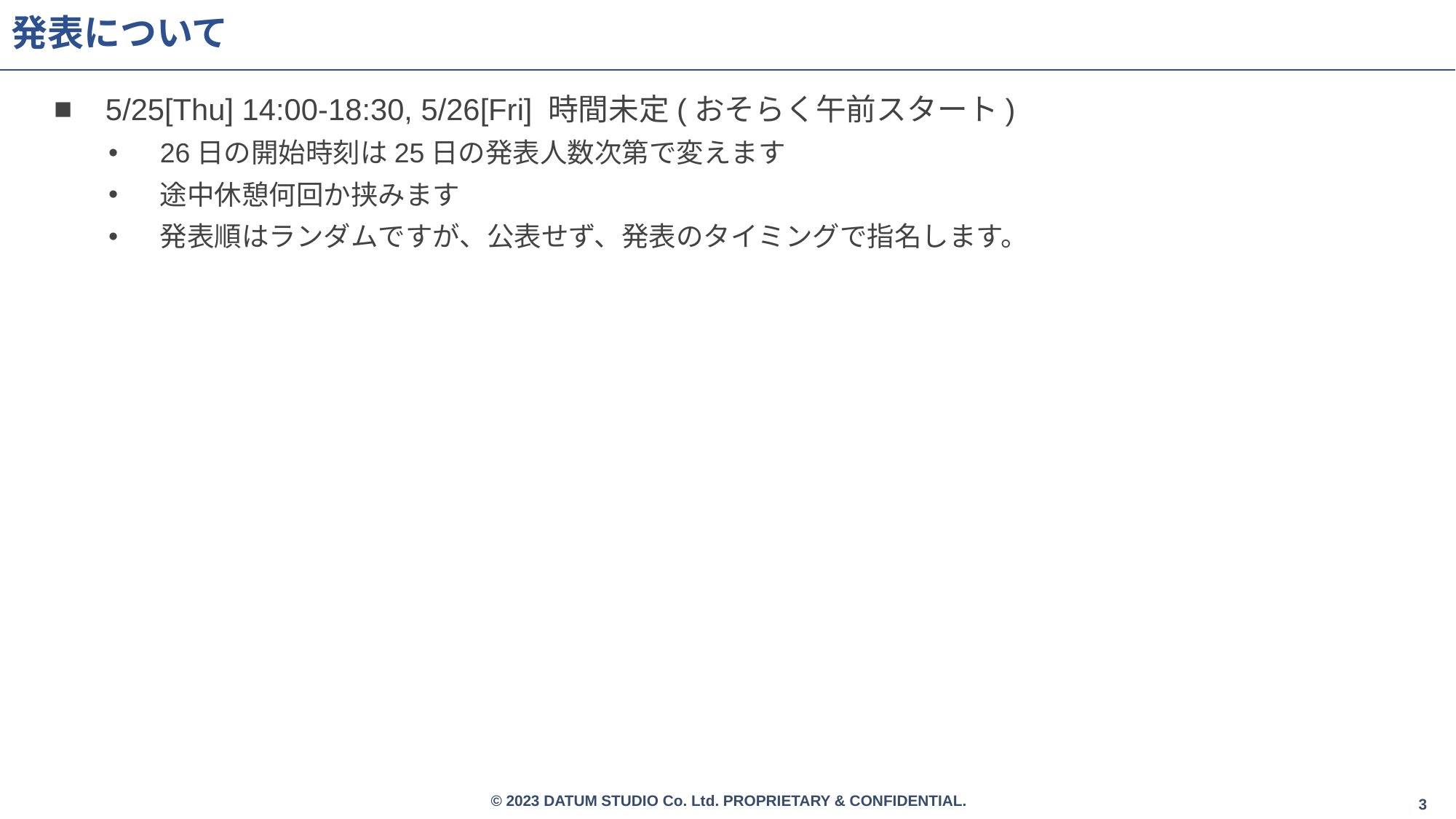

# 発表について
5/25[Thu] 14:00-18:30, 5/26[Fri] 時間未定(おそらく午前スタート)
26日の開始時刻は25日の発表人数次第で変えます
途中休憩何回か挟みます
発表順はランダムですが、公表せず、発表のタイミングで指名します。